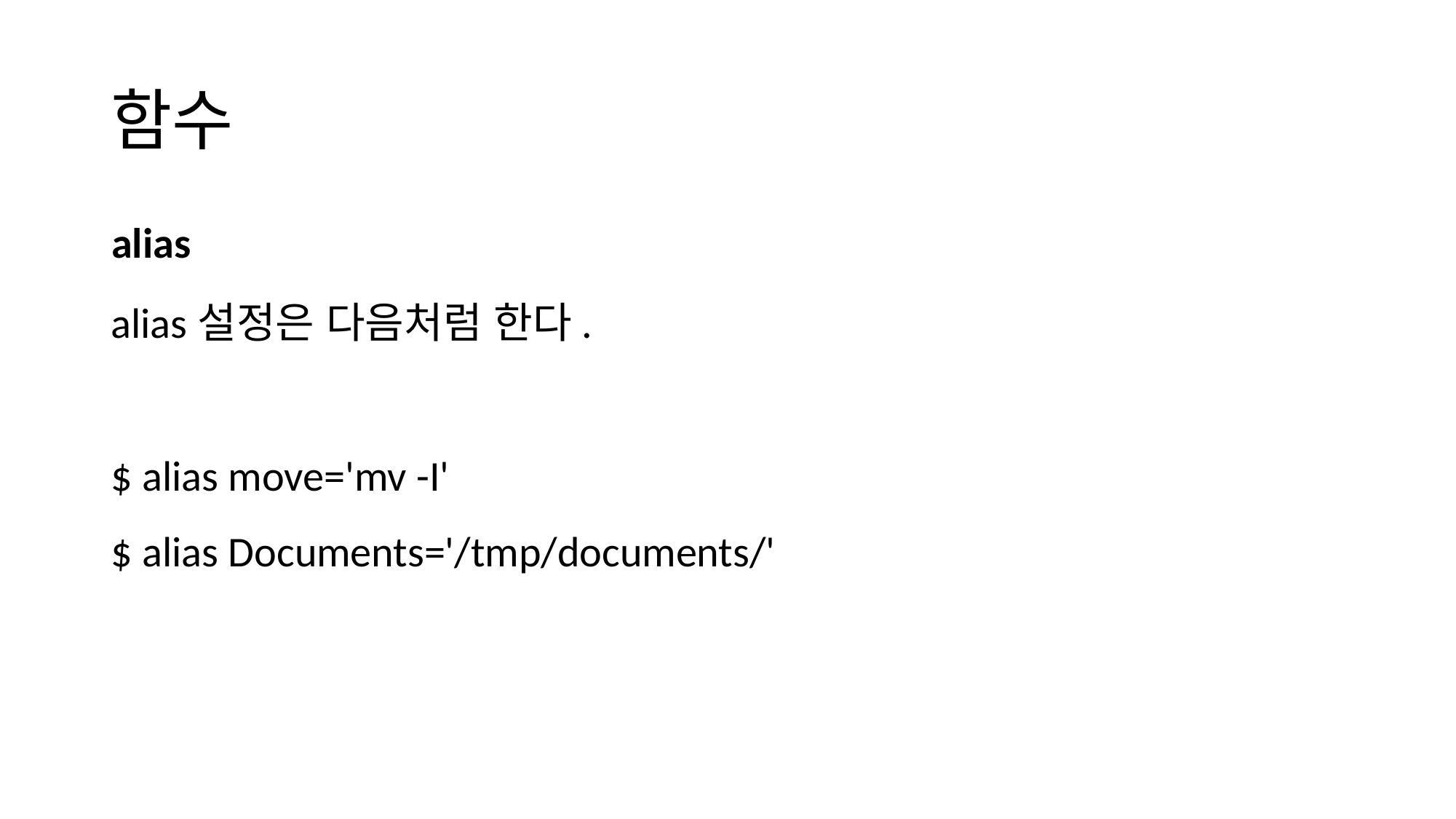

# 함수
alias
alias설정은 다음처럼 한다.

$ alias move='mv -I'
$ alias Documents='/tmp/documents/'